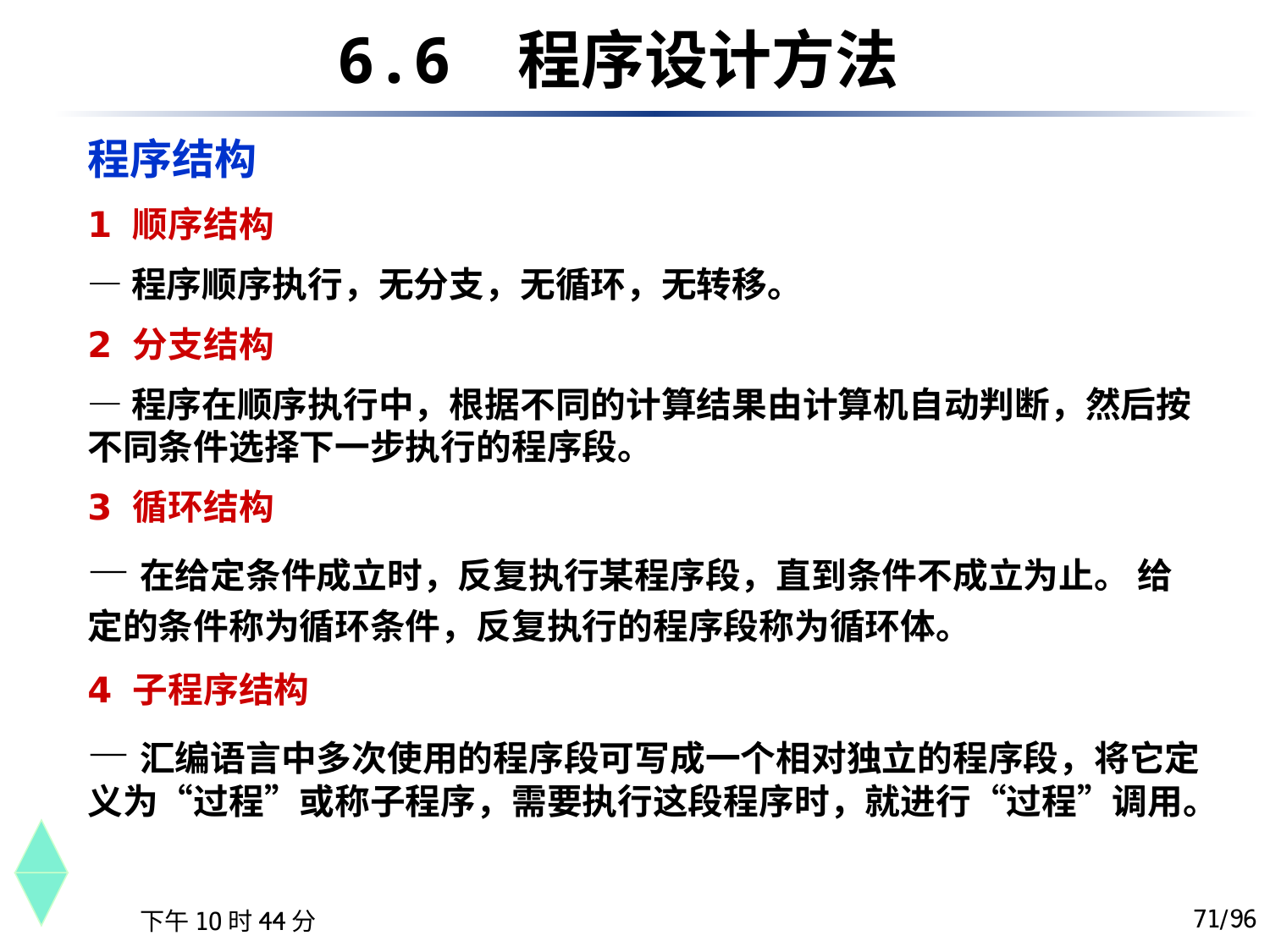

6.6	 程序设计方法
程序结构
1 顺序结构
—程序顺序执行，无分支，无循环，无转移。
2 分支结构
—程序在顺序执行中，根据不同的计算结果由计算机自动判断，然后按不同条件选择下一步执行的程序段。
3 循环结构
—在给定条件成立时，反复执行某程序段，直到条件不成立为止。 给定的条件称为循环条件，反复执行的程序段称为循环体。
4 子程序结构
—汇编语言中多次使用的程序段可写成一个相对独立的程序段，将它定义为“过程”或称子程序，需要执行这段程序时，就进行“过程”调用。
71/96
下午10时44分